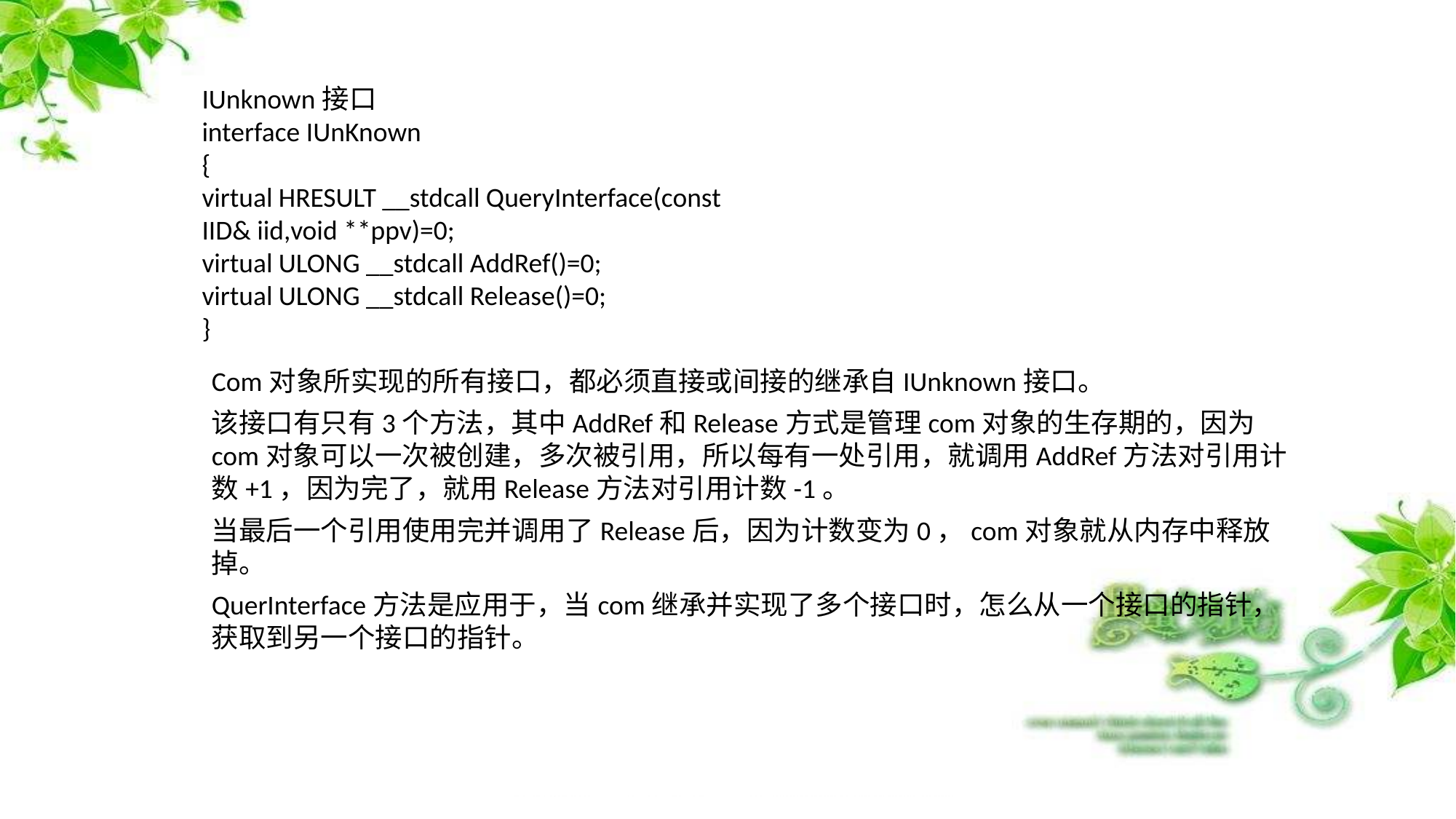

IUnknown接口
interface IUnKnown
{
virtual HRESULT __stdcall QueryInterface(const IID& iid,void **ppv)=0;
virtual ULONG __stdcall AddRef()=0;
virtual ULONG __stdcall Release()=0;
}
Com对象所实现的所有接口，都必须直接或间接的继承自IUnknown接口。
该接口有只有3个方法，其中AddRef和Release方式是管理com对象的生存期的，因为com对象可以一次被创建，多次被引用，所以每有一处引用，就调用AddRef方法对引用计数+1，因为完了，就用Release方法对引用计数-1。
当最后一个引用使用完并调用了Release后，因为计数变为0，com对象就从内存中释放掉。
QuerInterface方法是应用于，当com继承并实现了多个接口时，怎么从一个接口的指针，获取到另一个接口的指针。